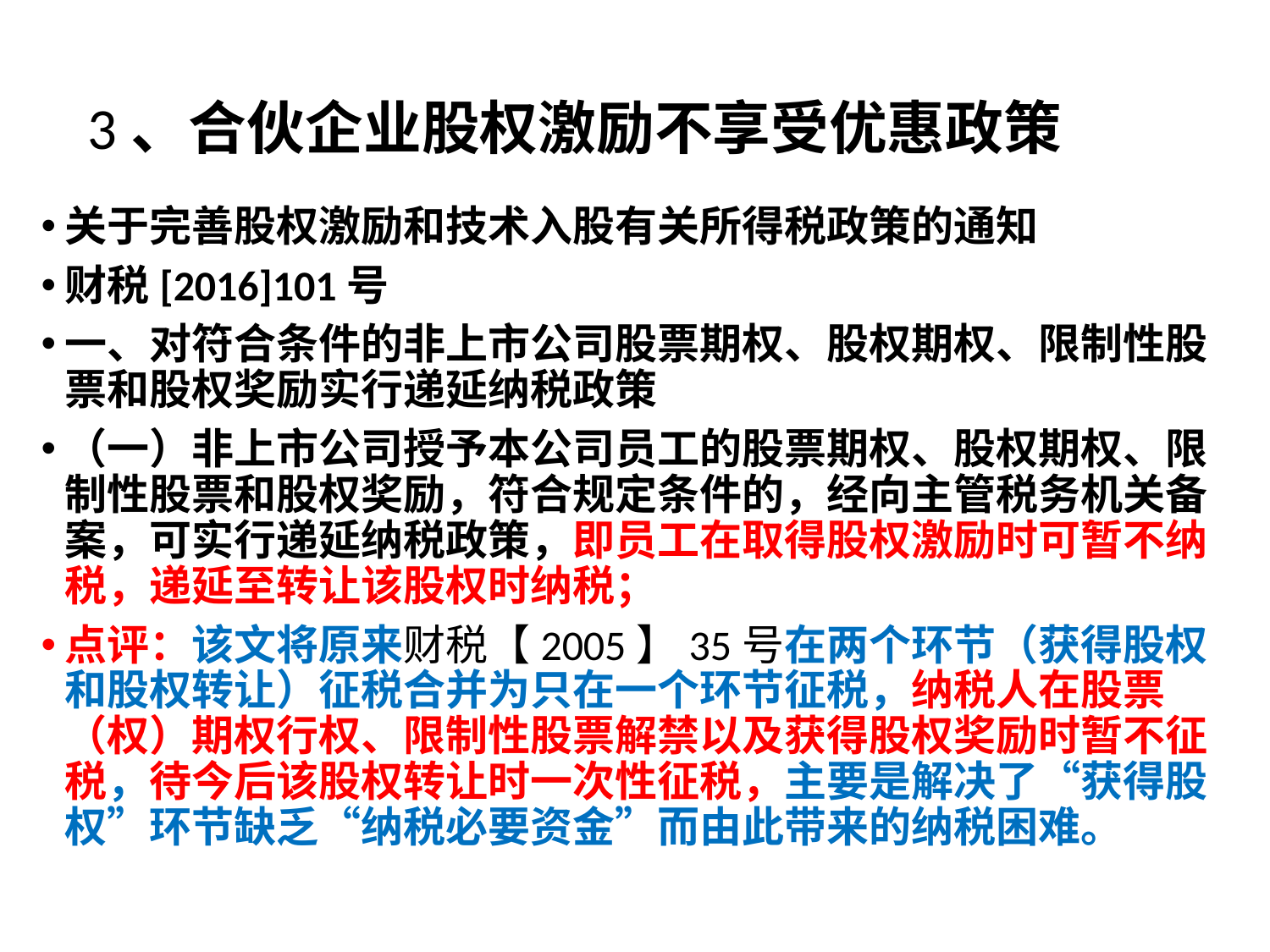

# 3、合伙企业股权激励不享受优惠政策
关于完善股权激励和技术入股有关所得税政策的通知
财税[2016]101号
一、对符合条件的非上市公司股票期权、股权期权、限制性股票和股权奖励实行递延纳税政策
（一）非上市公司授予本公司员工的股票期权、股权期权、限制性股票和股权奖励，符合规定条件的，经向主管税务机关备案，可实行递延纳税政策，即员工在取得股权激励时可暂不纳税，递延至转让该股权时纳税；
点评：该文将原来财税【2005】35号在两个环节（获得股权和股权转让）征税合并为只在一个环节征税，纳税人在股票（权）期权行权、限制性股票解禁以及获得股权奖励时暂不征税，待今后该股权转让时一次性征税，主要是解决了“获得股权”环节缺乏“纳税必要资金”而由此带来的纳税困难。